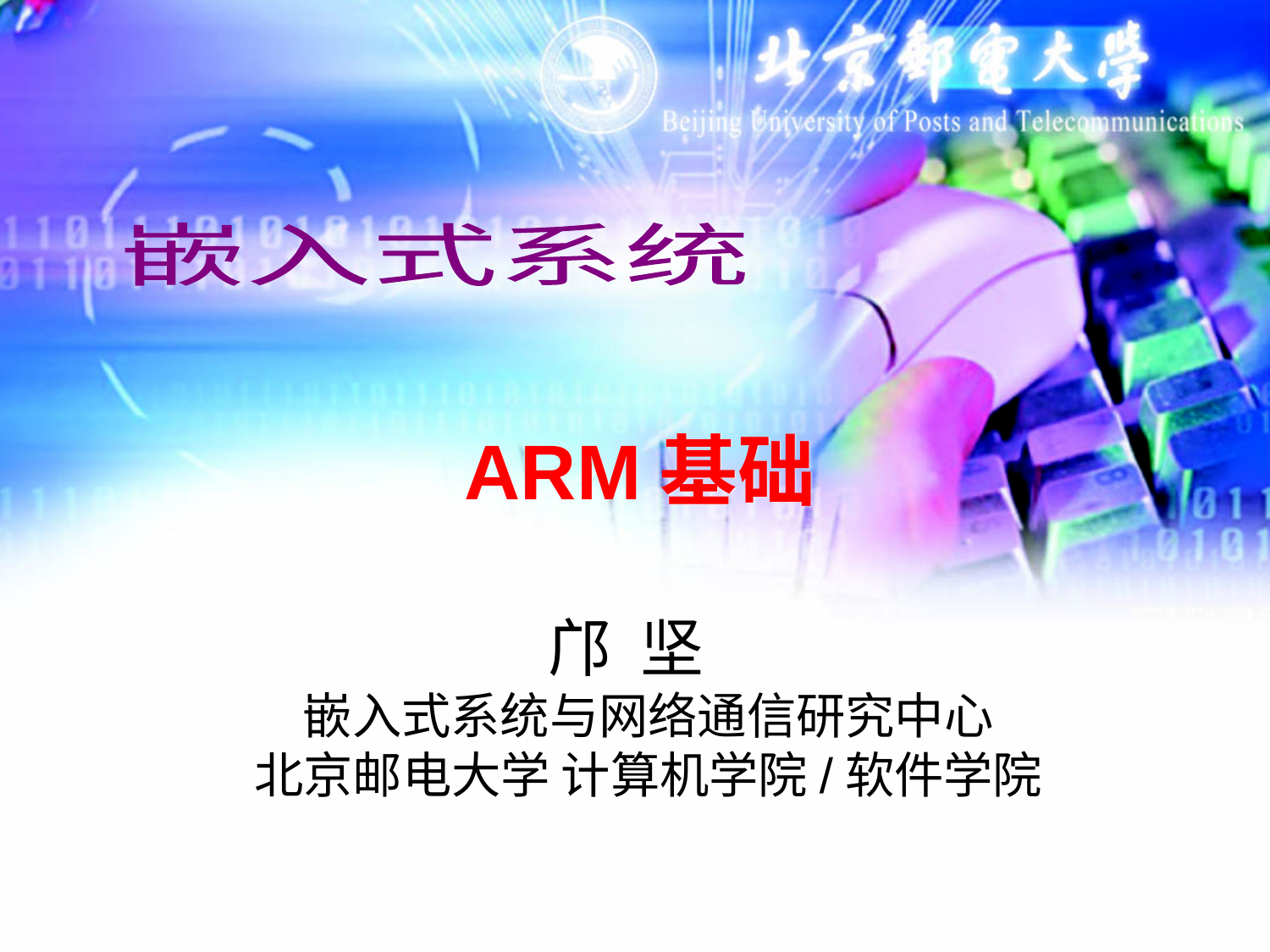

嵌入式系统
ARM基础
邝  坚
嵌入式系统与网络通信研究中心
北京邮电大学 计算机学院/软件学院